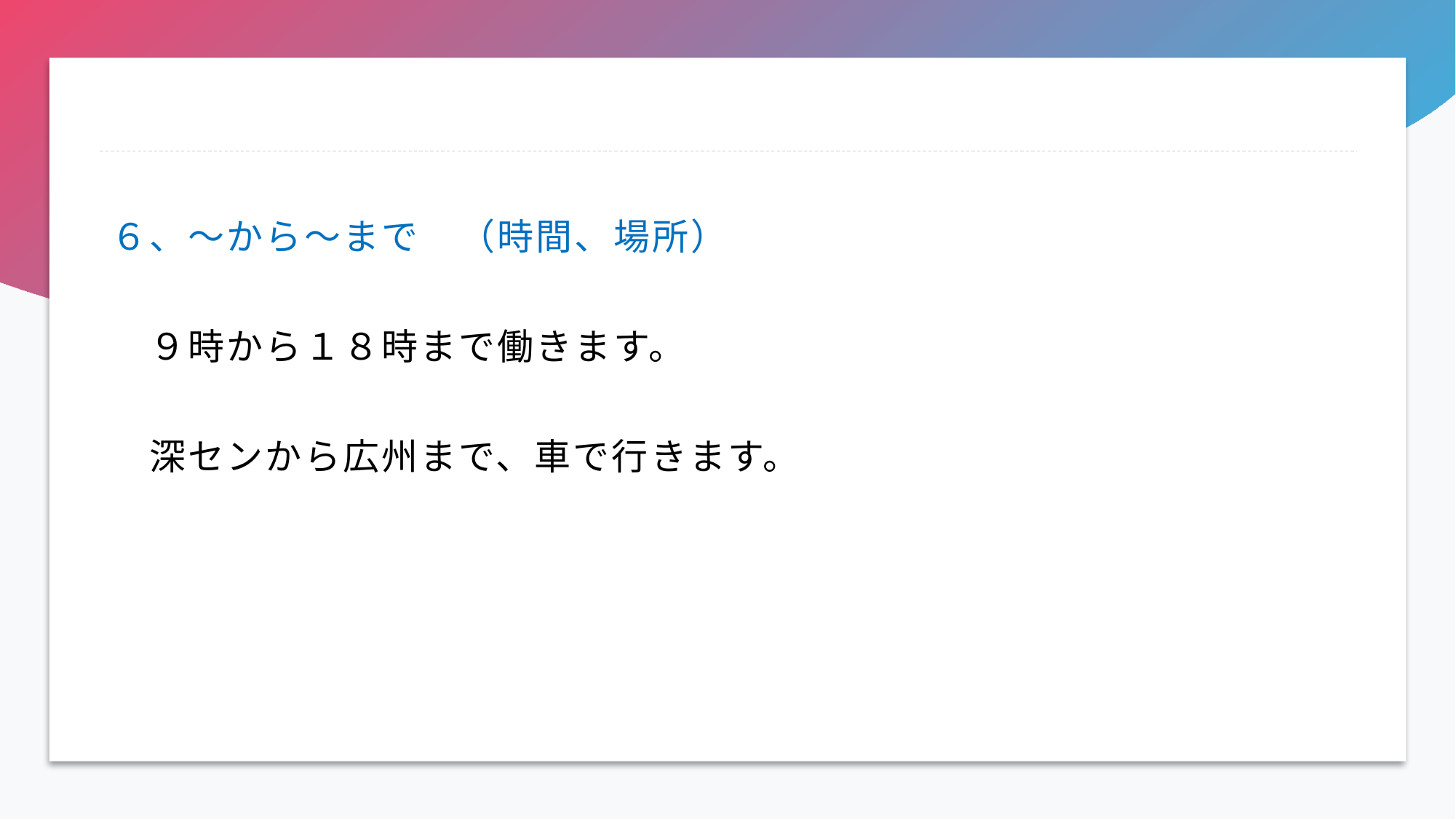

６、～から～まで　（時間、場所）
　９時から１８時まで働きます。
　深センから広州まで、車で行きます。